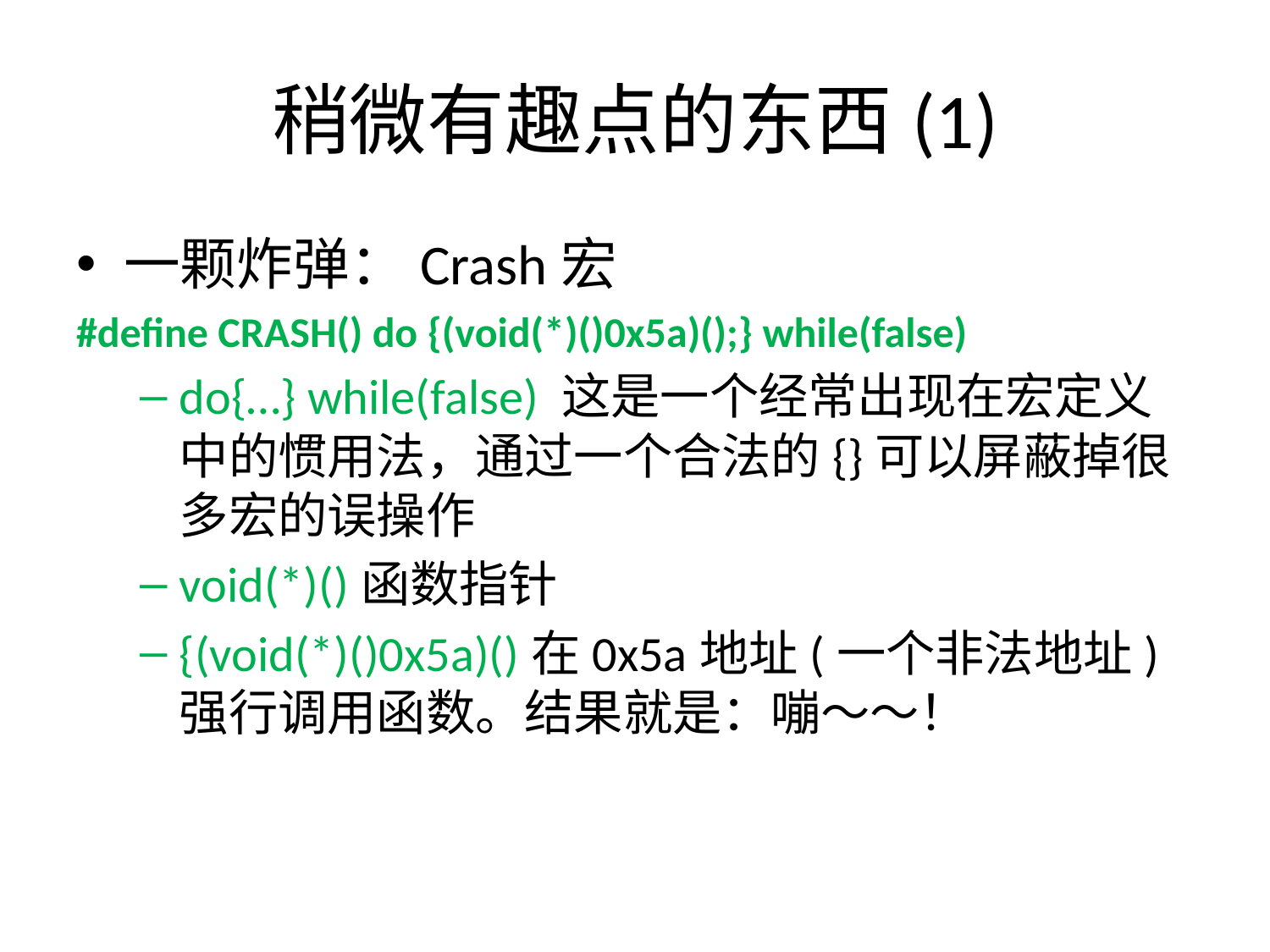

# 稍微有趣点的东西(1)
一颗炸弹：Crash宏
#define CRASH() do {(void(*)()0x5a)();} while(false)
do{…} while(false) 这是一个经常出现在宏定义中的惯用法，通过一个合法的{}可以屏蔽掉很多宏的误操作
void(*)()函数指针
{(void(*)()0x5a)()在0x5a地址(一个非法地址)强行调用函数。结果就是：嘣～～！